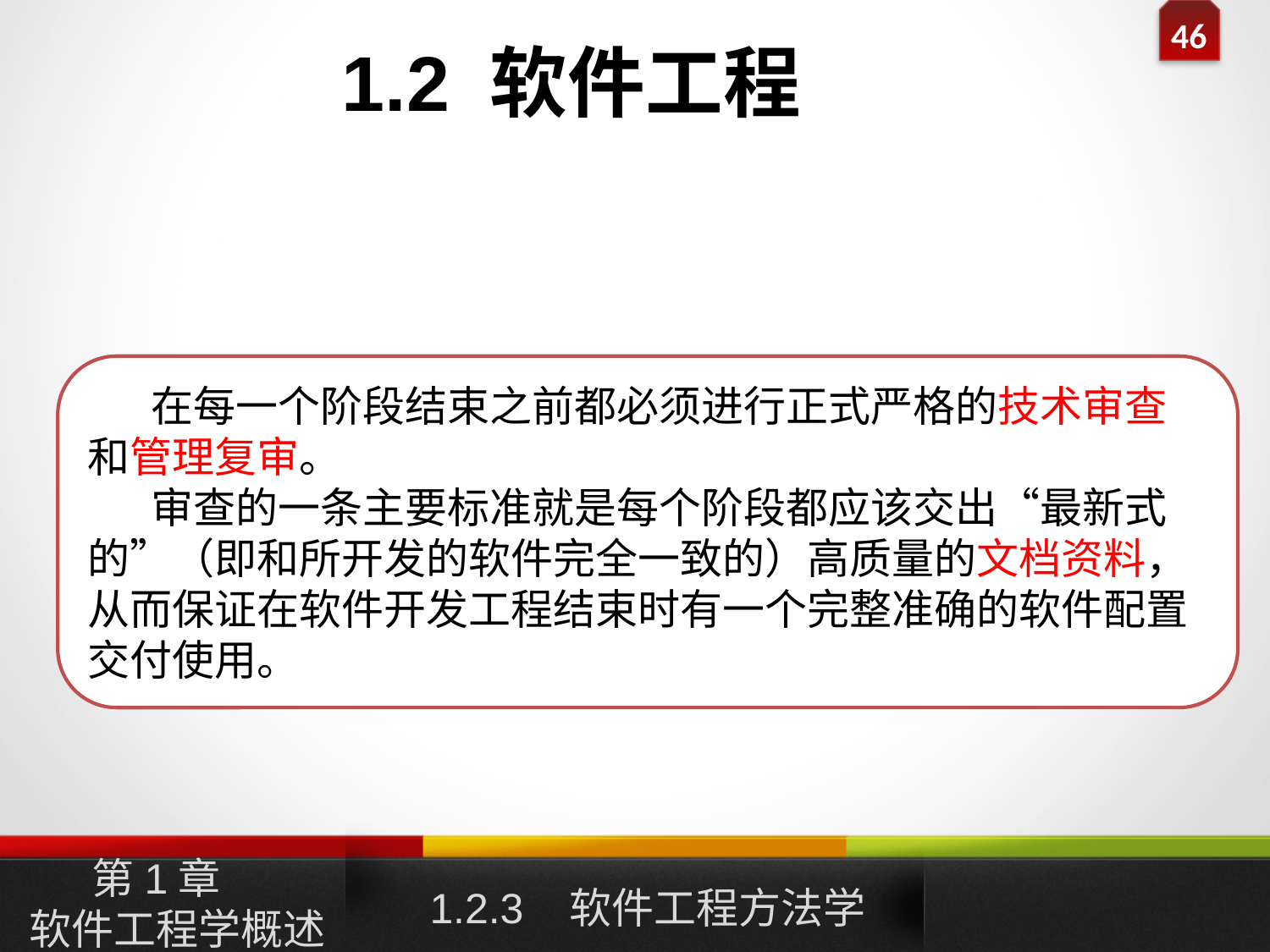

1.2 软件工程
在每一个阶段结束之前都必须进行正式严格的技术审查和管理复审。
审查的一条主要标准就是每个阶段都应该交出“最新式的”（即和所开发的软件完全一致的）高质量的文档资料，从而保证在软件开发工程结束时有一个完整准确的软件配置交付使用。
1.2.3   软件工程方法学